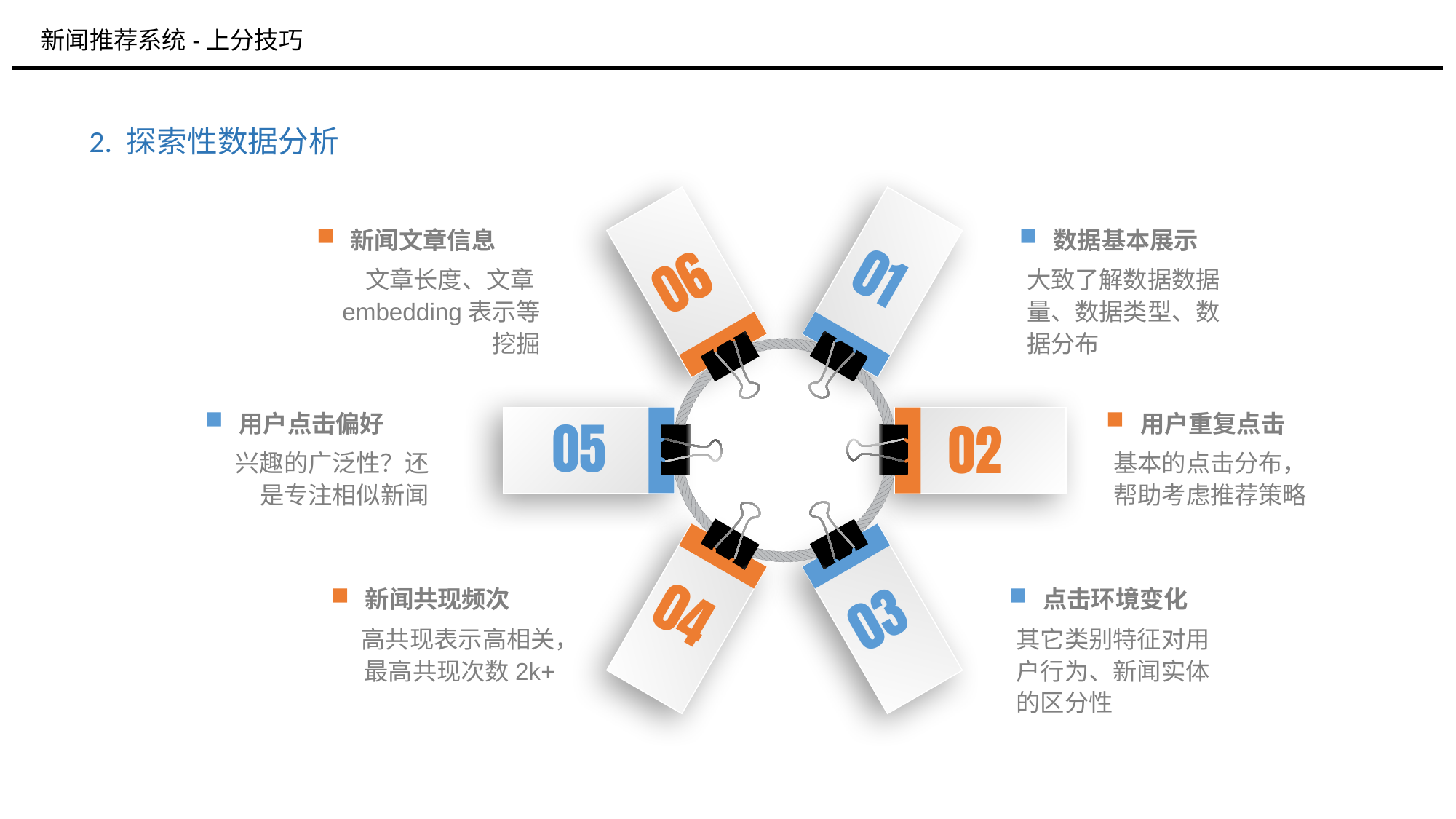

新闻推荐系统-上分技巧
2. 探索性数据分析

06

01

新闻文章信息
数据基本展示
文章长度、文章embedding表示等挖掘
大致了解数据数据量、数据类型、数据分布

用户点击偏好
用户重复点击

02

05

兴趣的广泛性？还是专注相似新闻
基本的点击分布，帮助考虑推荐策略

04

03
新闻共现频次
点击环境变化
高共现表示高相关，最高共现次数2k+
其它类别特征对用户行为、新闻实体的区分性